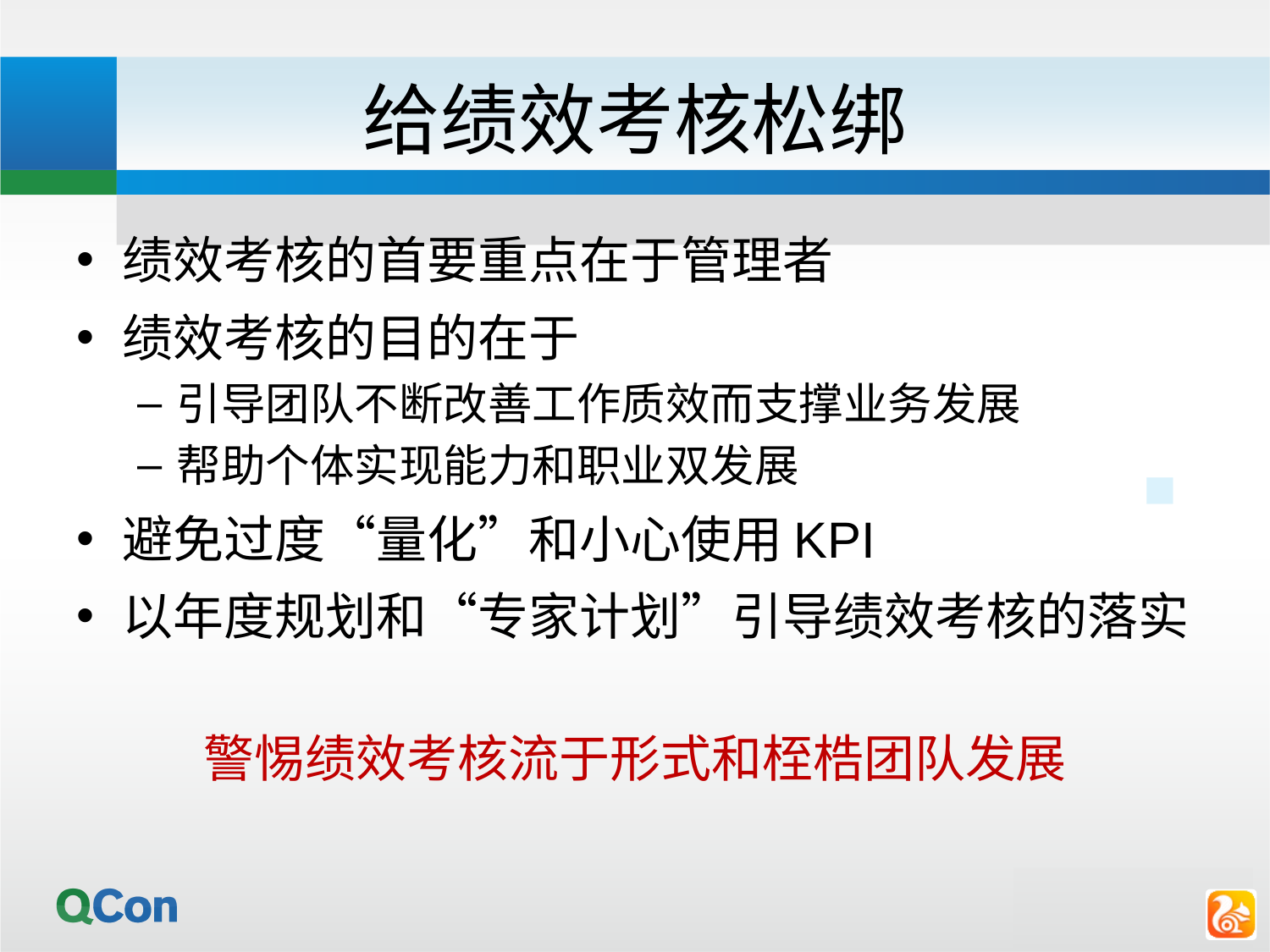

# 给绩效考核松绑
绩效考核的首要重点在于管理者
绩效考核的目的在于
引导团队不断改善工作质效而支撑业务发展
帮助个体实现能力和职业双发展
避免过度“量化”和小心使用KPI
以年度规划和“专家计划”引导绩效考核的落实

警惕绩效考核流于形式和桎梏团队发展